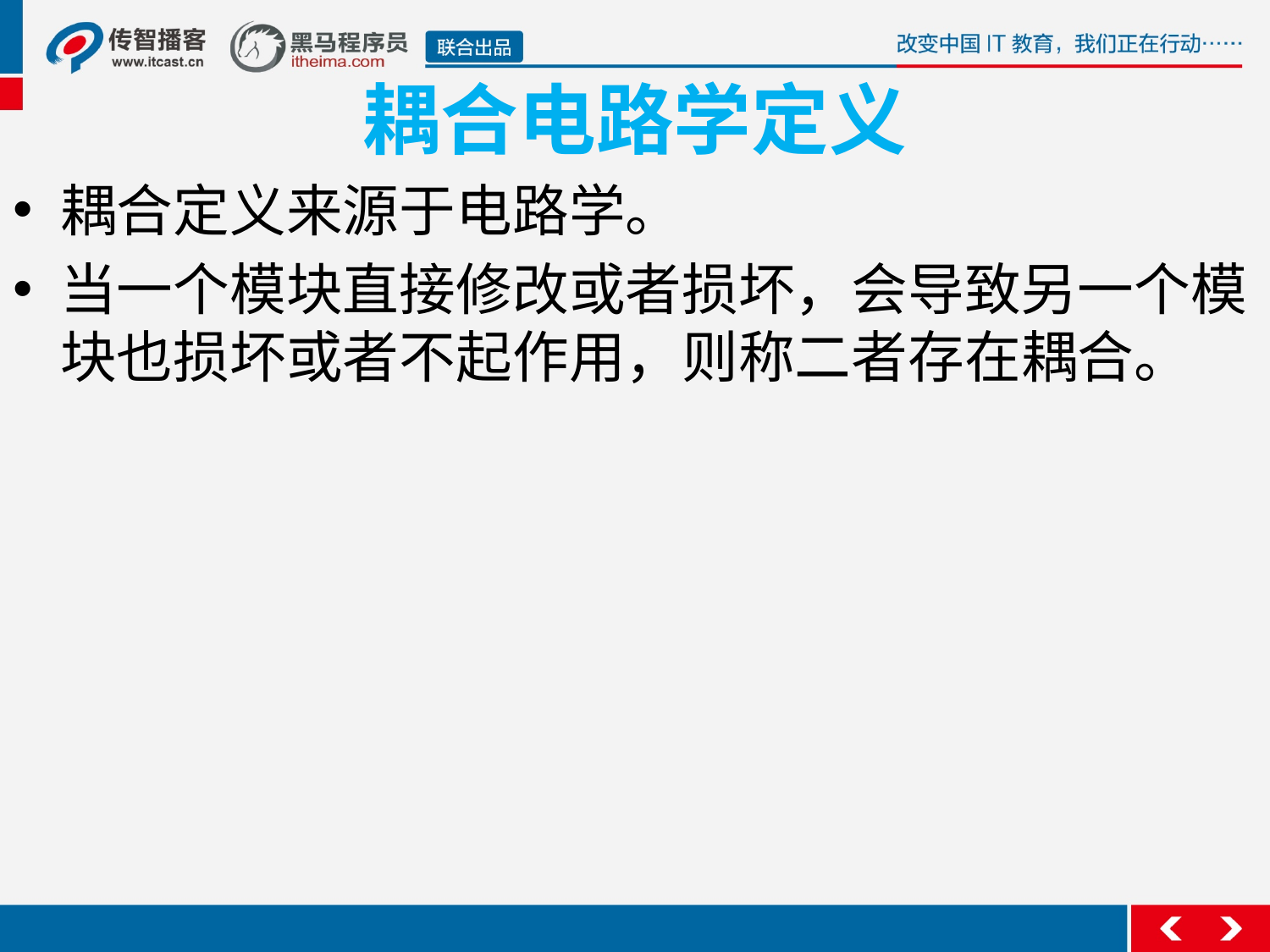

# 耦合电路学定义
耦合定义来源于电路学。
当一个模块直接修改或者损坏，会导致另一个模块也损坏或者不起作用，则称二者存在耦合。